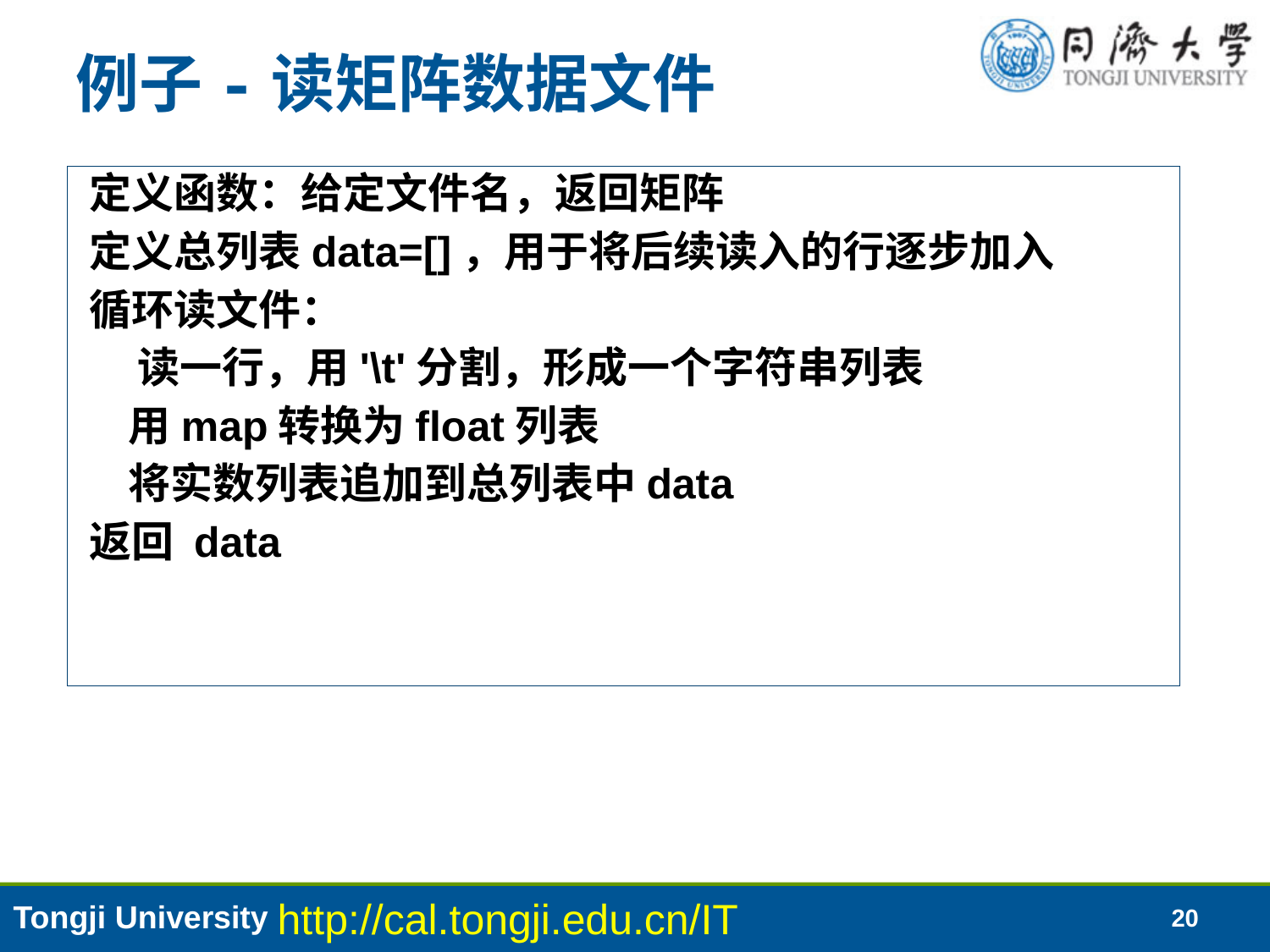

# 例子-读矩阵数据文件
定义函数：给定文件名，返回矩阵
定义总列表data=[]，用于将后续读入的行逐步加入
循环读文件：
    读一行，用'\t'分割，形成一个字符串列表
   用map转换为float列表
   将实数列表追加到总列表中data
返回 data